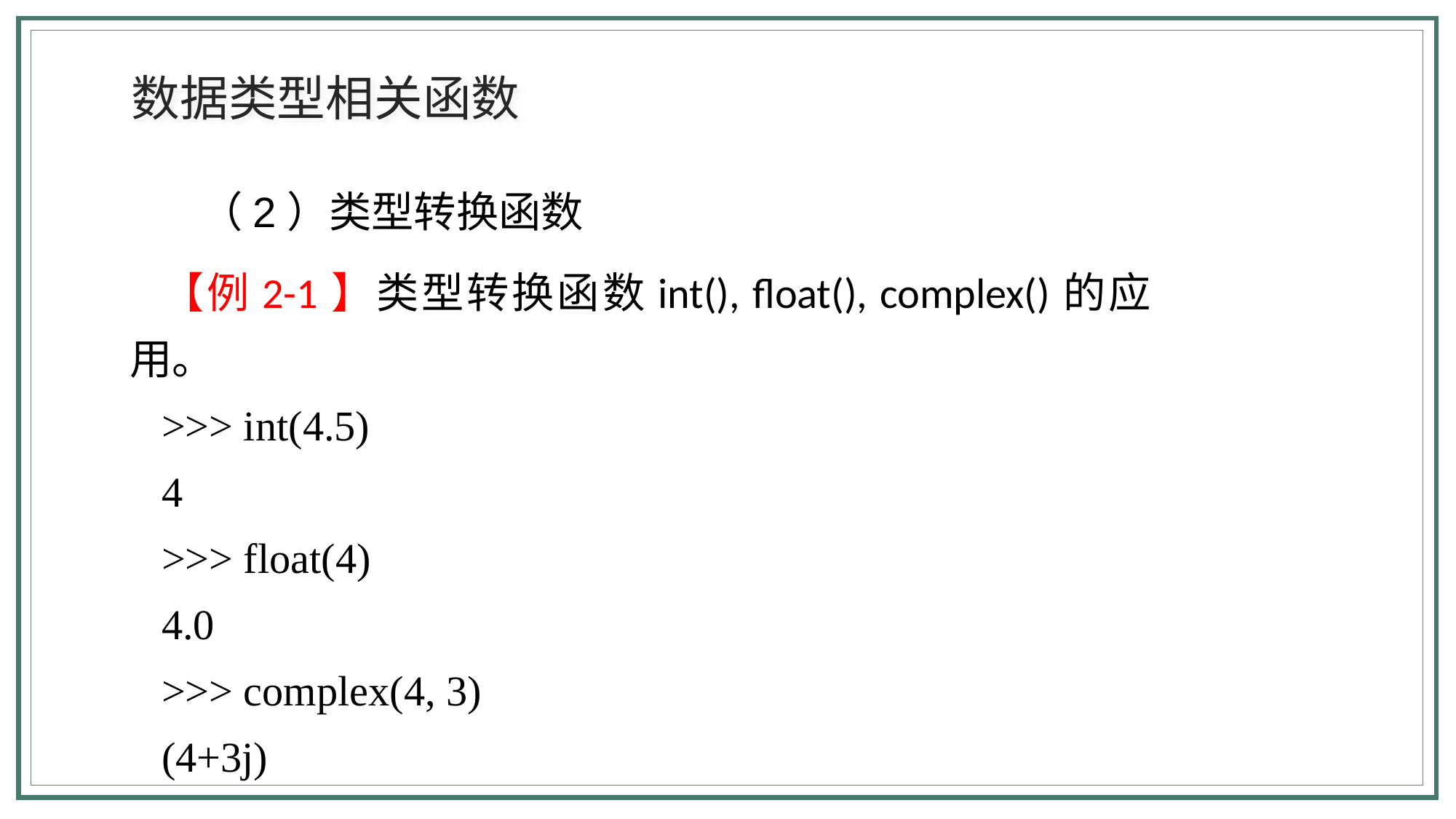

数据类型相关函数
（2）类型转换函数
【例2-1】类型转换函数int(), float(), complex()的应用。
>>> int(4.5)
4
>>> float(4)
4.0
>>> complex(4, 3)
(4+3j)